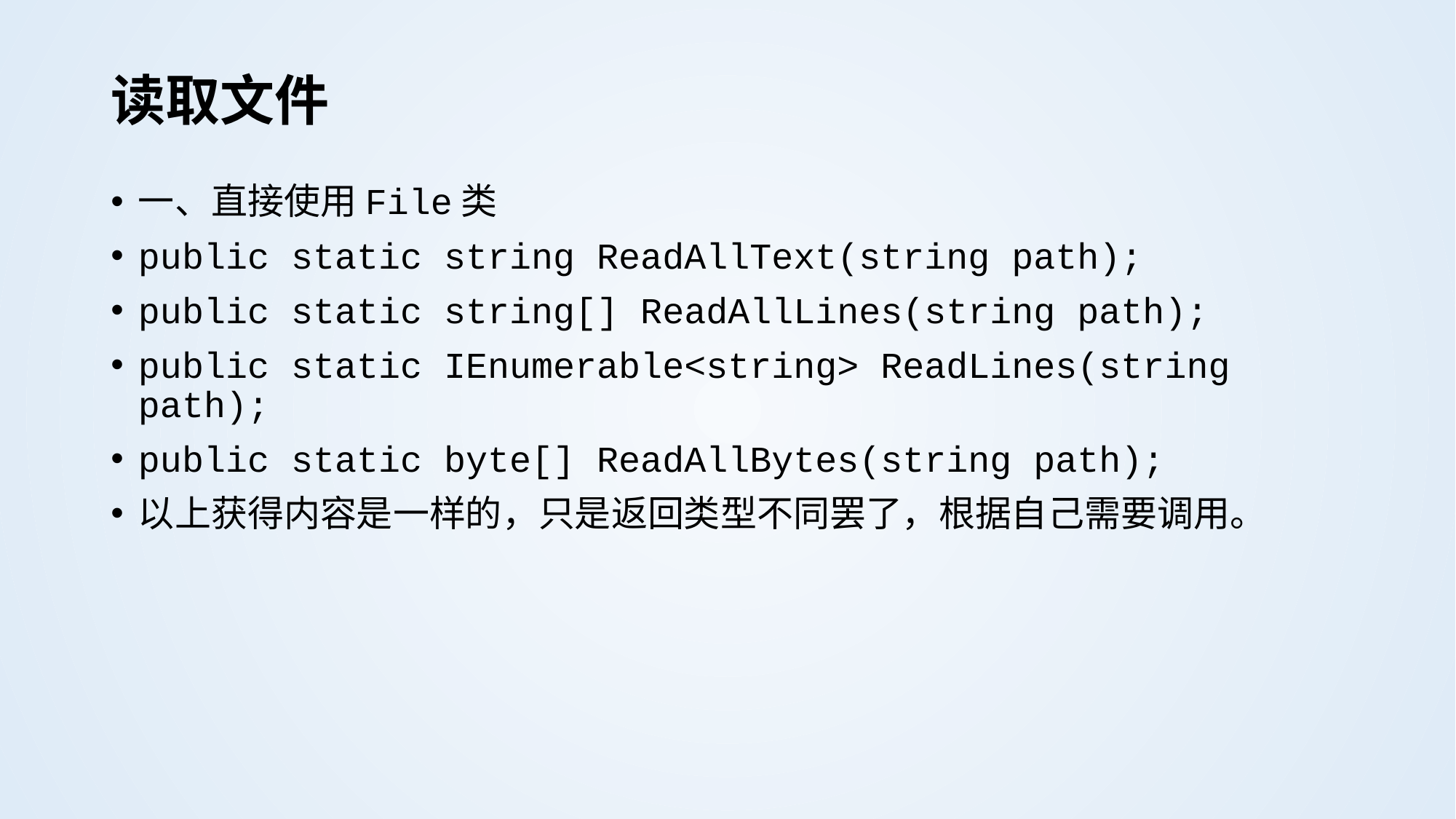

# 读取文件
一、直接使用File类
public static string ReadAllText(string path);
public static string[] ReadAllLines(string path);
public static IEnumerable<string> ReadLines(string path);
public static byte[] ReadAllBytes(string path);
以上获得内容是一样的，只是返回类型不同罢了，根据自己需要调用。